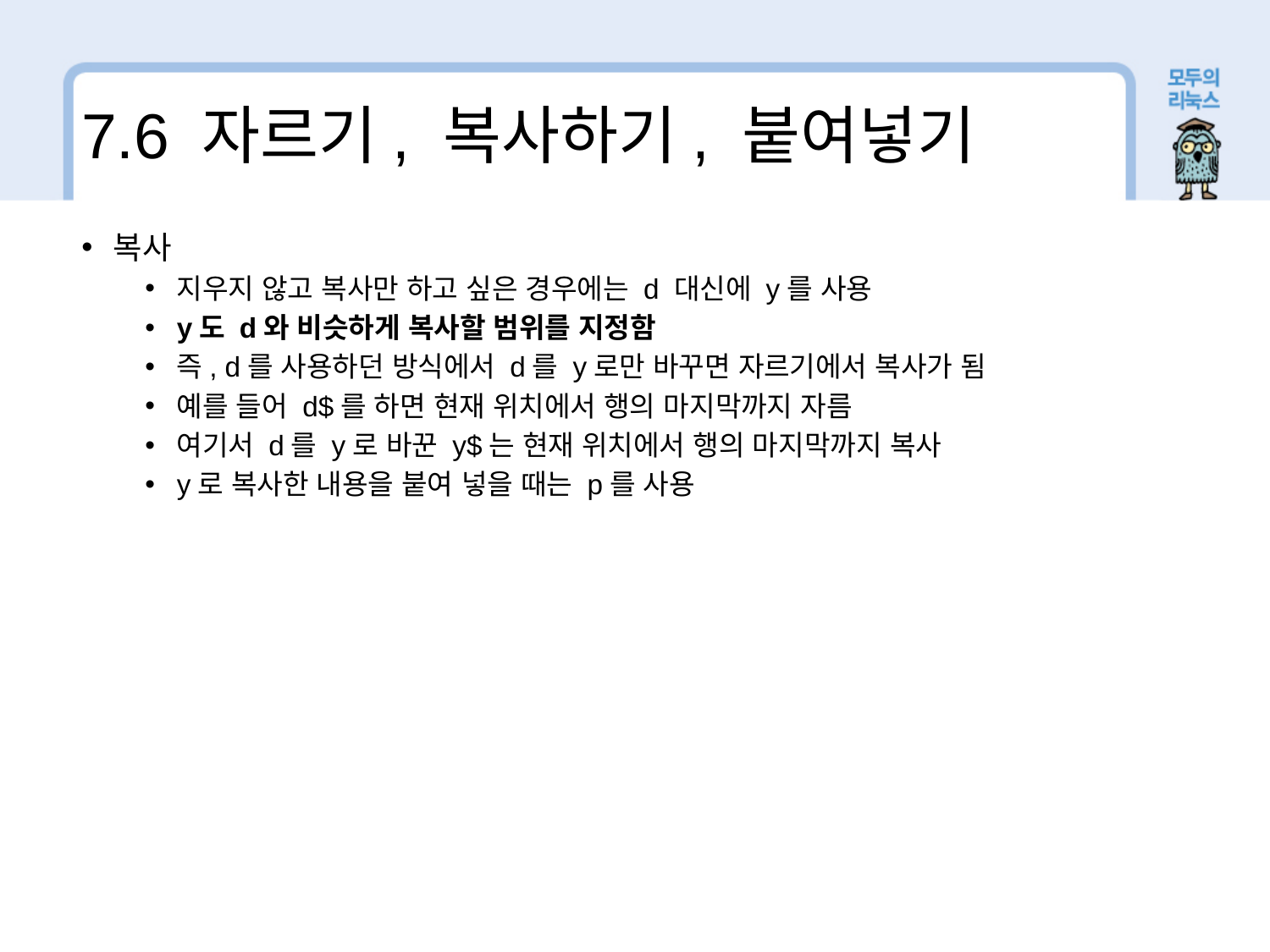

7.6 자르기, 복사하기, 붙여넣기
복사
지우지 않고 복사만 하고 싶은 경우에는 d 대신에 y를 사용
y도 d와 비슷하게 복사할 범위를 지정함
즉, d를 사용하던 방식에서 d를 y로만 바꾸면 자르기에서 복사가 됨
예를 들어 d$를 하면 현재 위치에서 행의 마지막까지 자름
여기서 d를 y로 바꾼 y$는 현재 위치에서 행의 마지막까지 복사
y로 복사한 내용을 붙여 넣을 때는 p를 사용